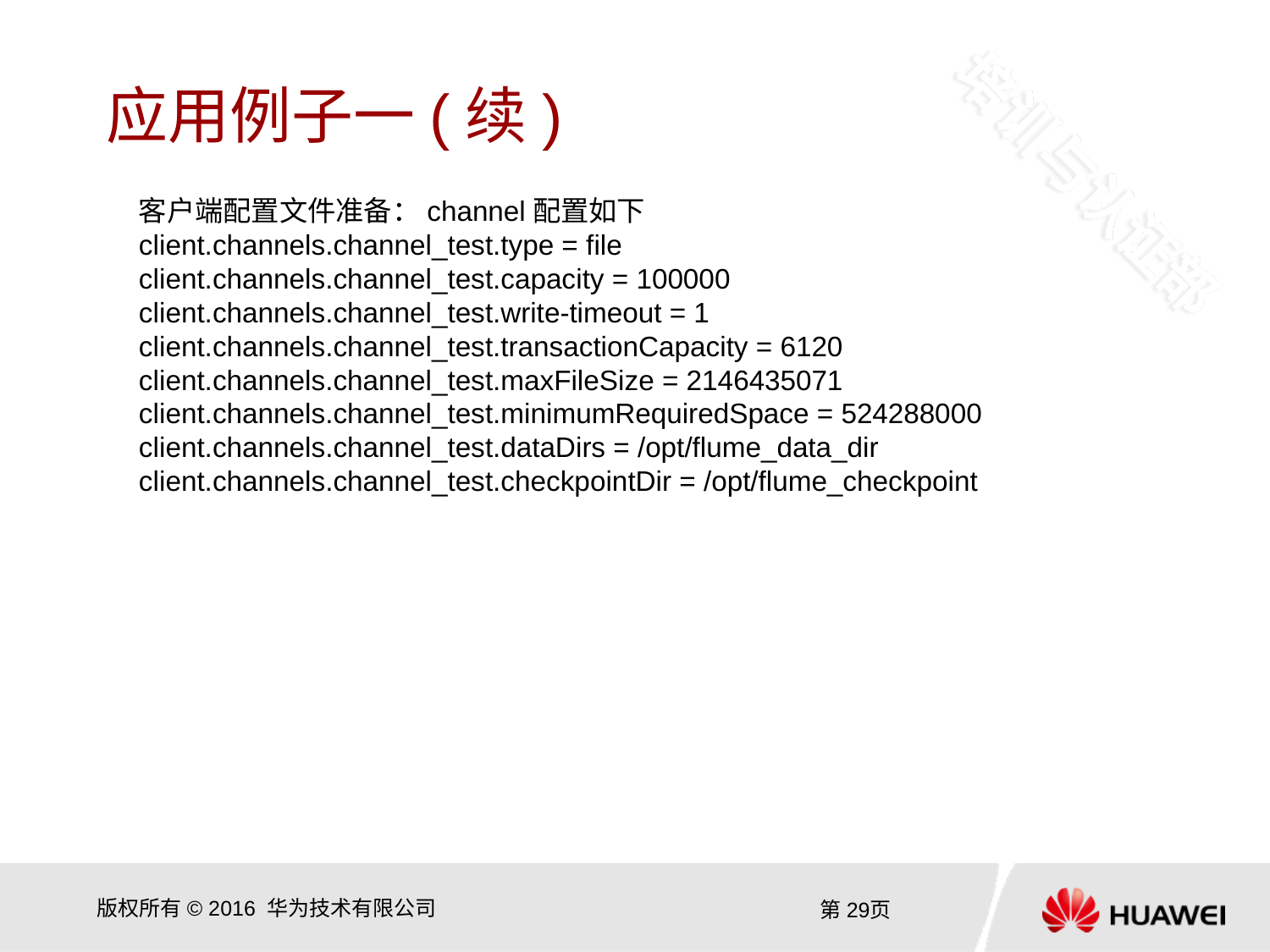

# 应用例子一(续)

客户端配置文件准备：channel配置如下
client.channels.channel_test.type = file
client.channels.channel_test.capacity = 100000
client.channels.channel_test.write-timeout = 1
client.channels.channel_test.transactionCapacity = 6120
client.channels.channel_test.maxFileSize = 2146435071
client.channels.channel_test.minimumRequiredSpace = 524288000
client.channels.channel_test.dataDirs = /opt/flume_data_dir
client.channels.channel_test.checkpointDir = /opt/flume_checkpoint